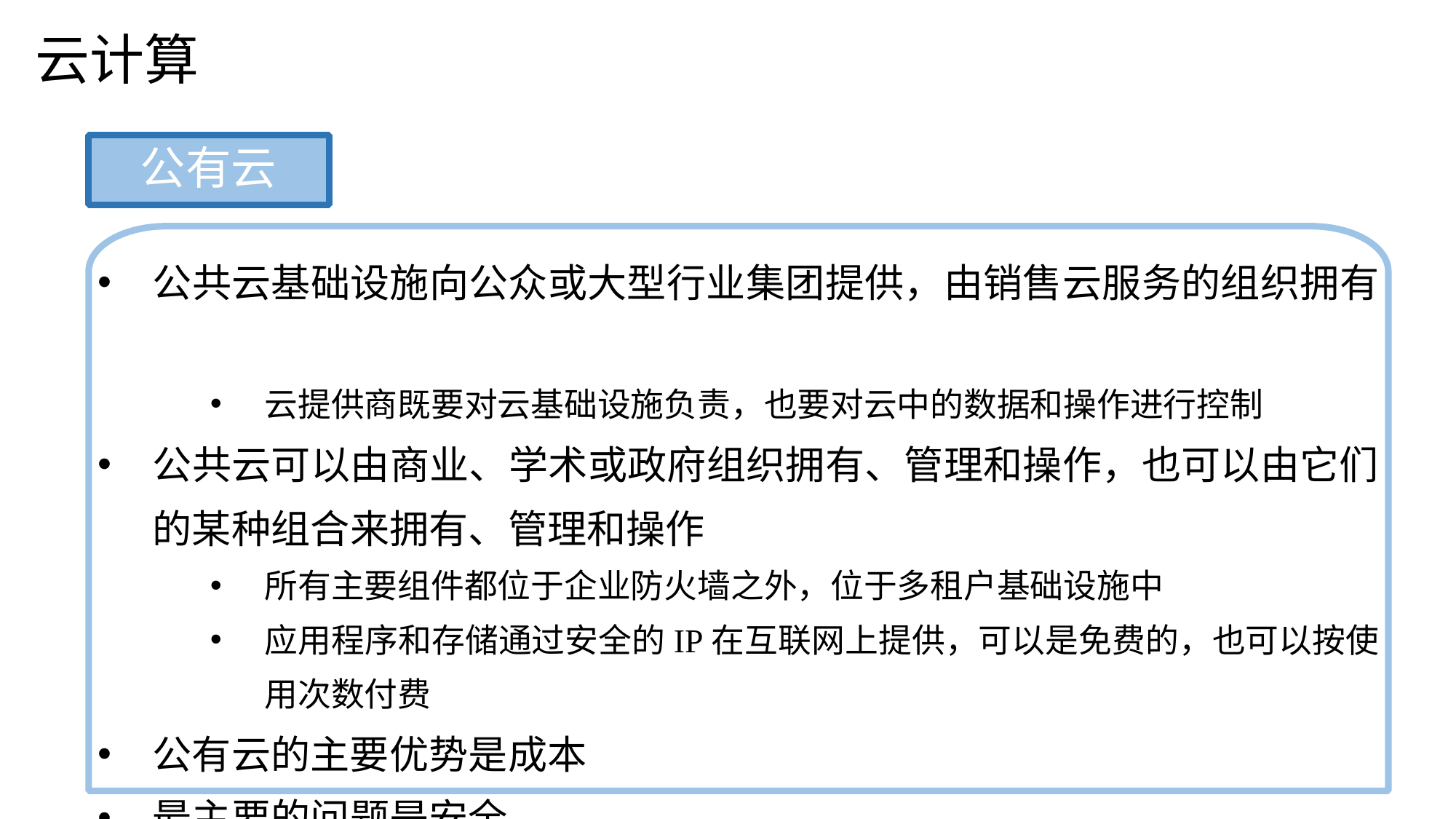

云计算

公有云
公共云基础设施向公众或大型行业集团提供，由销售云服务的组织拥有
云提供商既要对云基础设施负责，也要对云中的数据和操作进行控制
公共云可以由商业、学术或政府组织拥有、管理和操作，也可以由它们的某种组合来拥有、管理和操作
所有主要组件都位于企业防火墙之外，位于多租户基础设施中
应用程序和存储通过安全的IP在互联网上提供，可以是免费的，也可以按使用次数付费
公有云的主要优势是成本
最主要的问题是安全